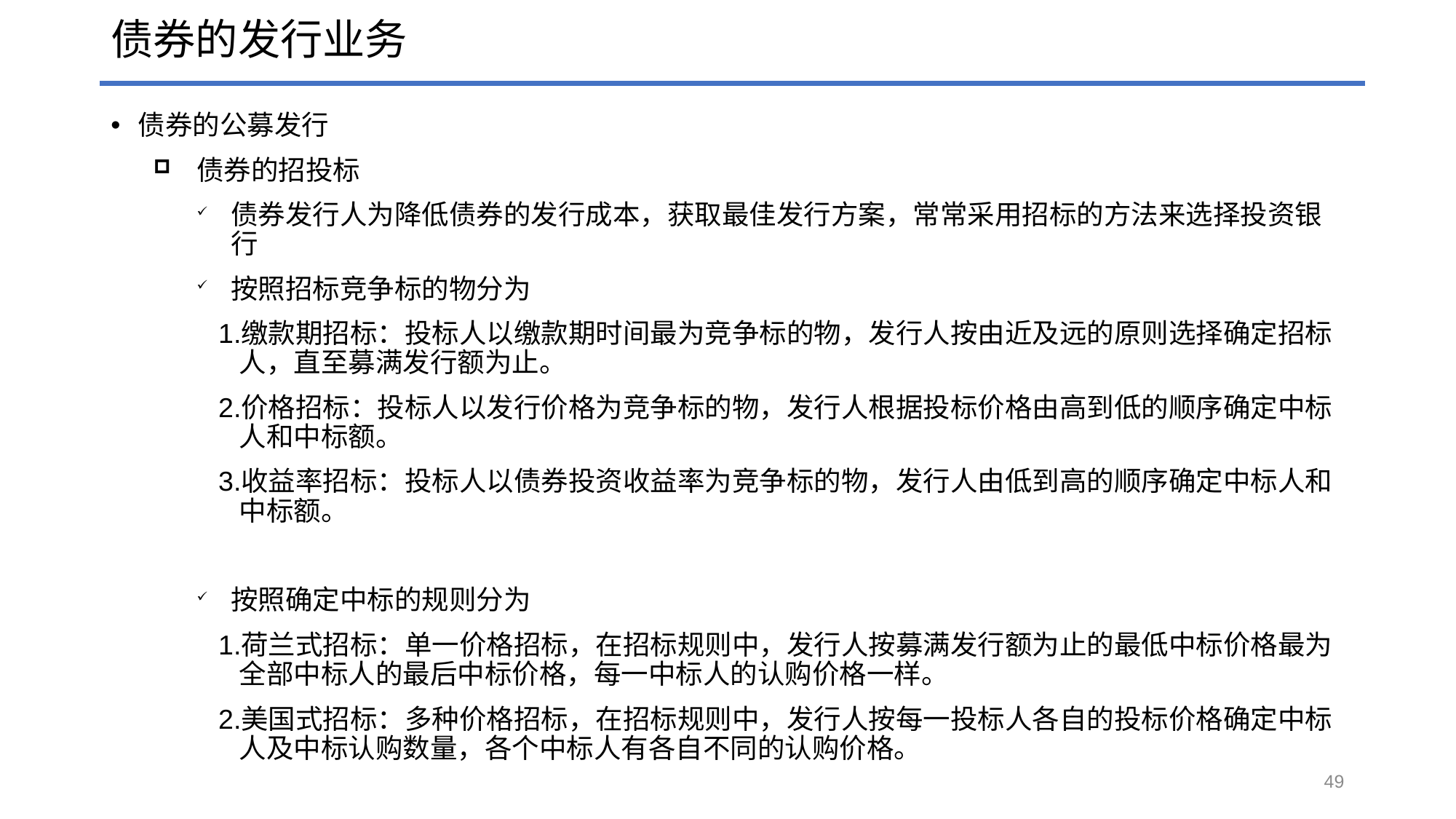

# 债券的发行业务
债券的公募发行
债券的招投标
债券发行人为降低债券的发行成本，获取最佳发行方案，常常采用招标的方法来选择投资银行
按照招标竞争标的物分为
缴款期招标：投标人以缴款期时间最为竞争标的物，发行人按由近及远的原则选择确定招标人，直至募满发行额为止。
价格招标：投标人以发行价格为竞争标的物，发行人根据投标价格由高到低的顺序确定中标人和中标额。
收益率招标：投标人以债券投资收益率为竞争标的物，发行人由低到高的顺序确定中标人和中标额。

按照确定中标的规则分为
荷兰式招标：单一价格招标，在招标规则中，发行人按募满发行额为止的最低中标价格最为全部中标人的最后中标价格，每一中标人的认购价格一样。
美国式招标：多种价格招标，在招标规则中，发行人按每一投标人各自的投标价格确定中标人及中标认购数量，各个中标人有各自不同的认购价格。
49